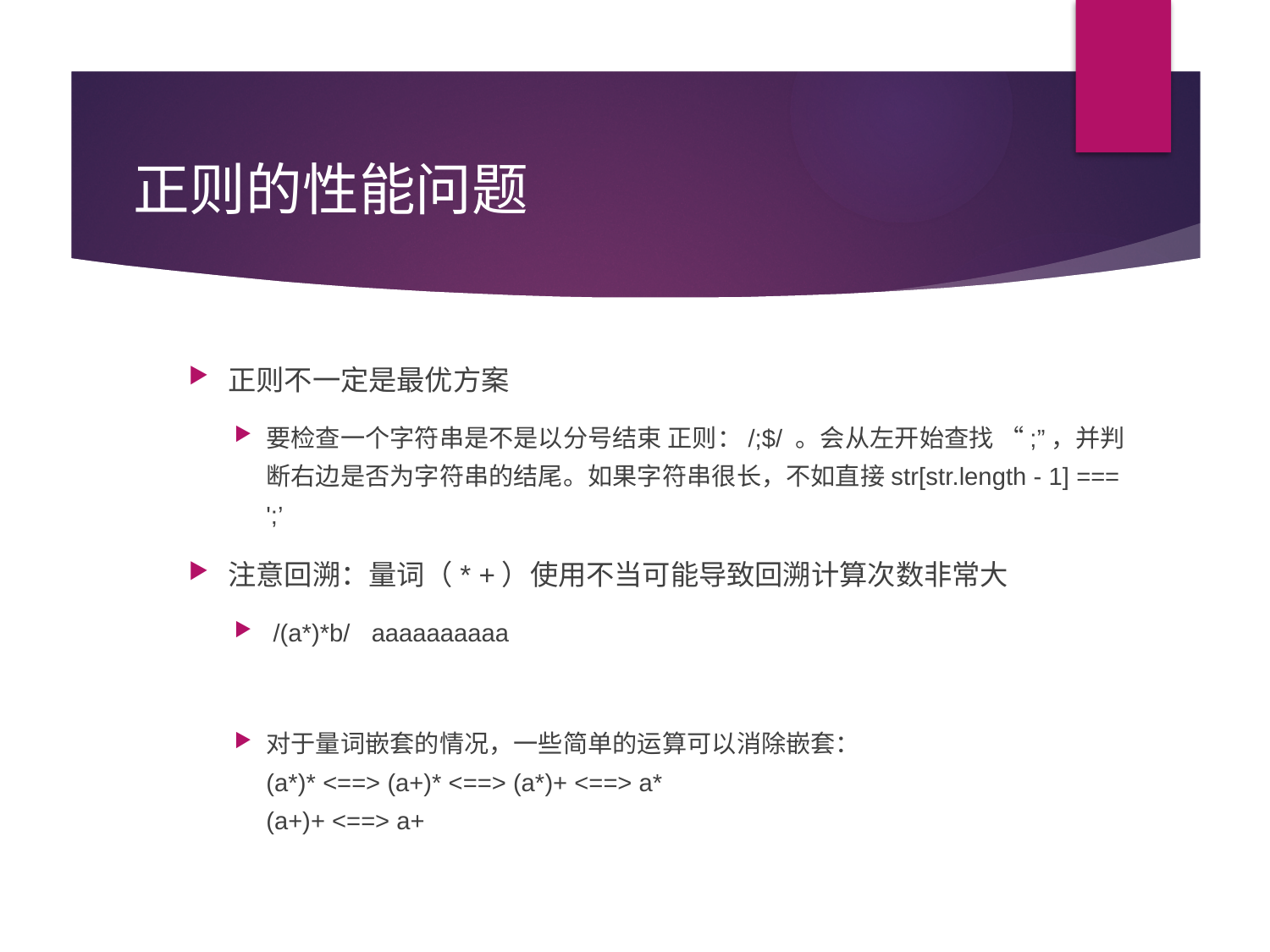

# 正则的性能问题
正则不一定是最优方案
要检查一个字符串是不是以分号结束 正则：/;$/ 。会从左开始查找 “;”，并判断右边是否为字符串的结尾。如果字符串很长，不如直接str[str.length - 1] === ';’
注意回溯：量词（* +）使用不当可能导致回溯计算次数非常大
 /(a*)*b/   aaaaaaaaaa

对于量词嵌套的情况，一些简单的运算可以消除嵌套：
(a*)* <==> (a+)* <==> (a*)+ <==> a*
(a+)+ <==> a+